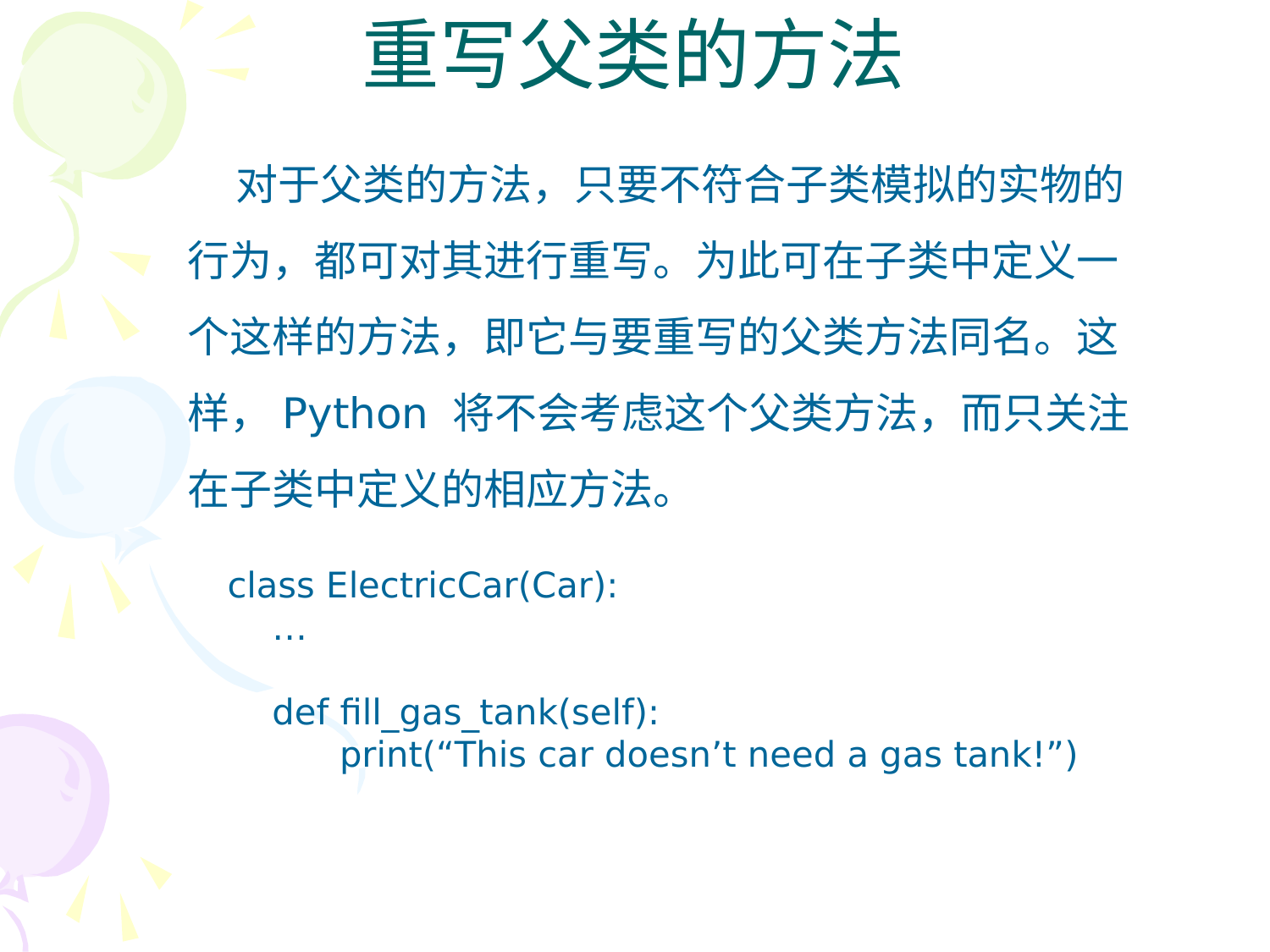

# 重写父类的方法
    对于父类的方法，只要不符合子类模拟的实物的行为，都可对其进行重写。为此可在子类中定义一个这样的方法，即它与要重写的父类方法同名。这样，Python 将不会考虑这个父类方法，而只关注在子类中定义的相应方法。
class ElectricCar(Car):
    …

    def fill_gas_tank(self):
          print(“This car doesn’t need a gas tank!”)